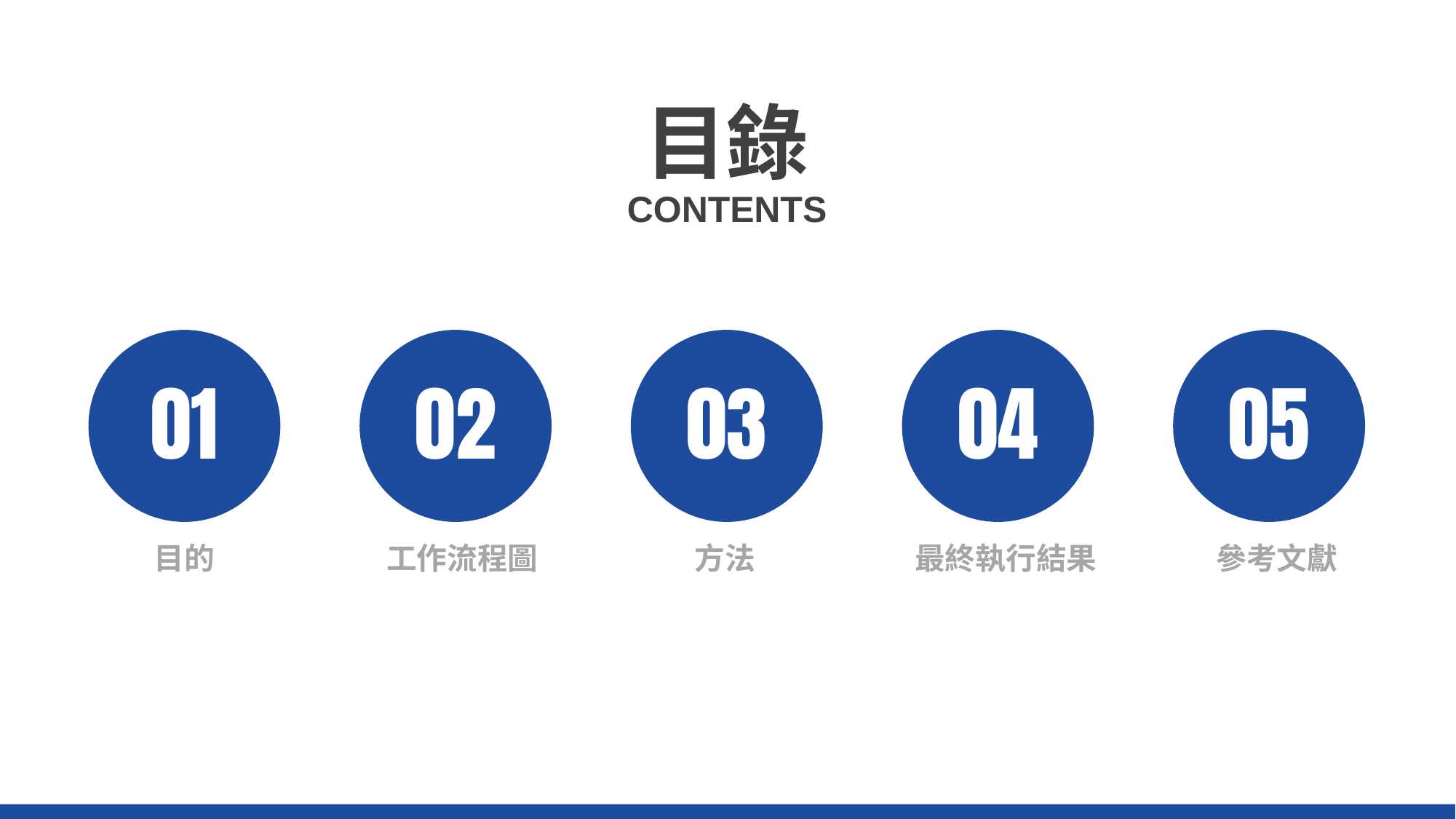

目錄
CONTENTS
01
目的
02
03
04
05
工作流程圖
方法
最終執行結果
參考文獻